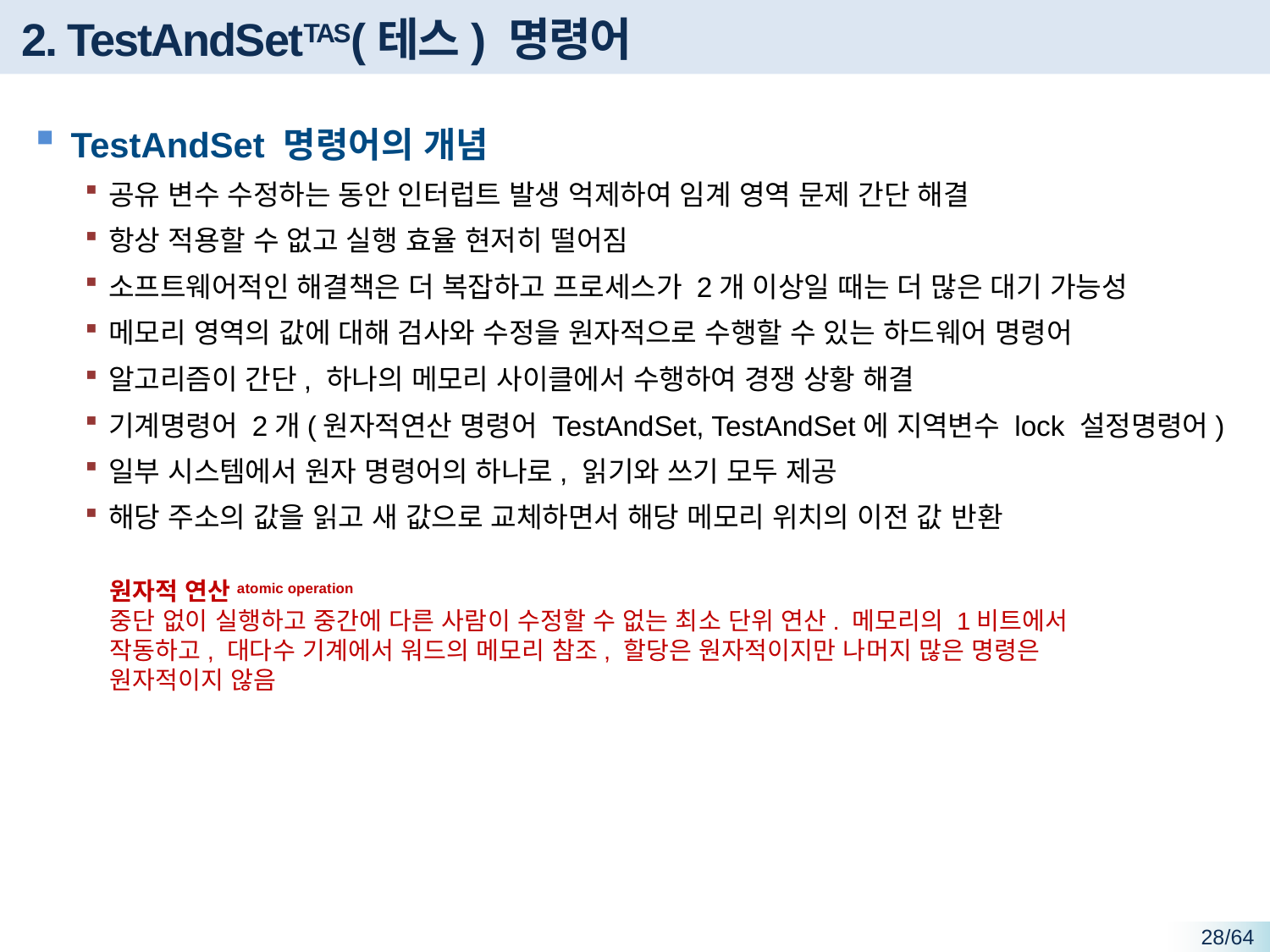

# 2. TestAndSetTAS(테스) 명령어
TestAndSet 명령어의 개념
공유 변수 수정하는 동안 인터럽트 발생 억제하여 임계 영역 문제 간단 해결
항상 적용할 수 없고 실행 효율 현저히 떨어짐
소프트웨어적인 해결책은 더 복잡하고 프로세스가 2개 이상일 때는 더 많은 대기 가능성
메모리 영역의 값에 대해 검사와 수정을 원자적으로 수행할 수 있는 하드웨어 명령어
알고리즘이 간단, 하나의 메모리 사이클에서 수행하여 경쟁 상황 해결
기계명령어 2개(원자적연산 명령어 TestAndSet, TestAndSet에 지역변수 lock 설정명령어)
일부 시스템에서 원자 명령어의 하나로, 읽기와 쓰기 모두 제공
해당 주소의 값을 읽고 새 값으로 교체하면서 해당 메모리 위치의 이전 값 반환

원자적 연산atomic operation
중단 없이 실행하고 중간에 다른 사람이 수정할 수 없는 최소 단위 연산. 메모리의 1비트에서 작동하고, 대다수 기계에서 워드의 메모리 참조, 할당은 원자적이지만 나머지 많은 명령은 원자적이지 않음